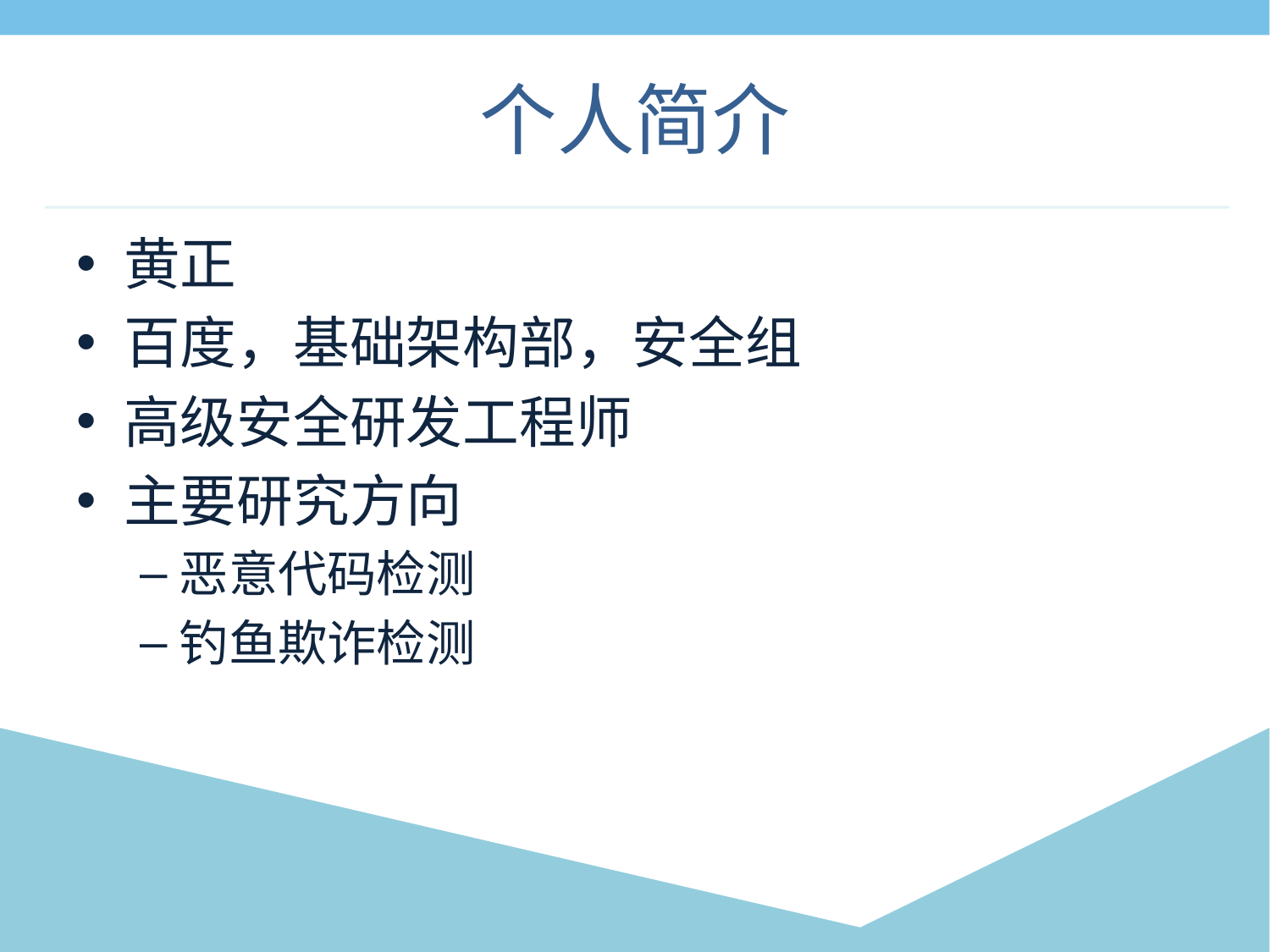

# 个人简介
黄正
百度，基础架构部，安全组
高级安全研发工程师
主要研究方向
恶意代码检测
钓鱼欺诈检测